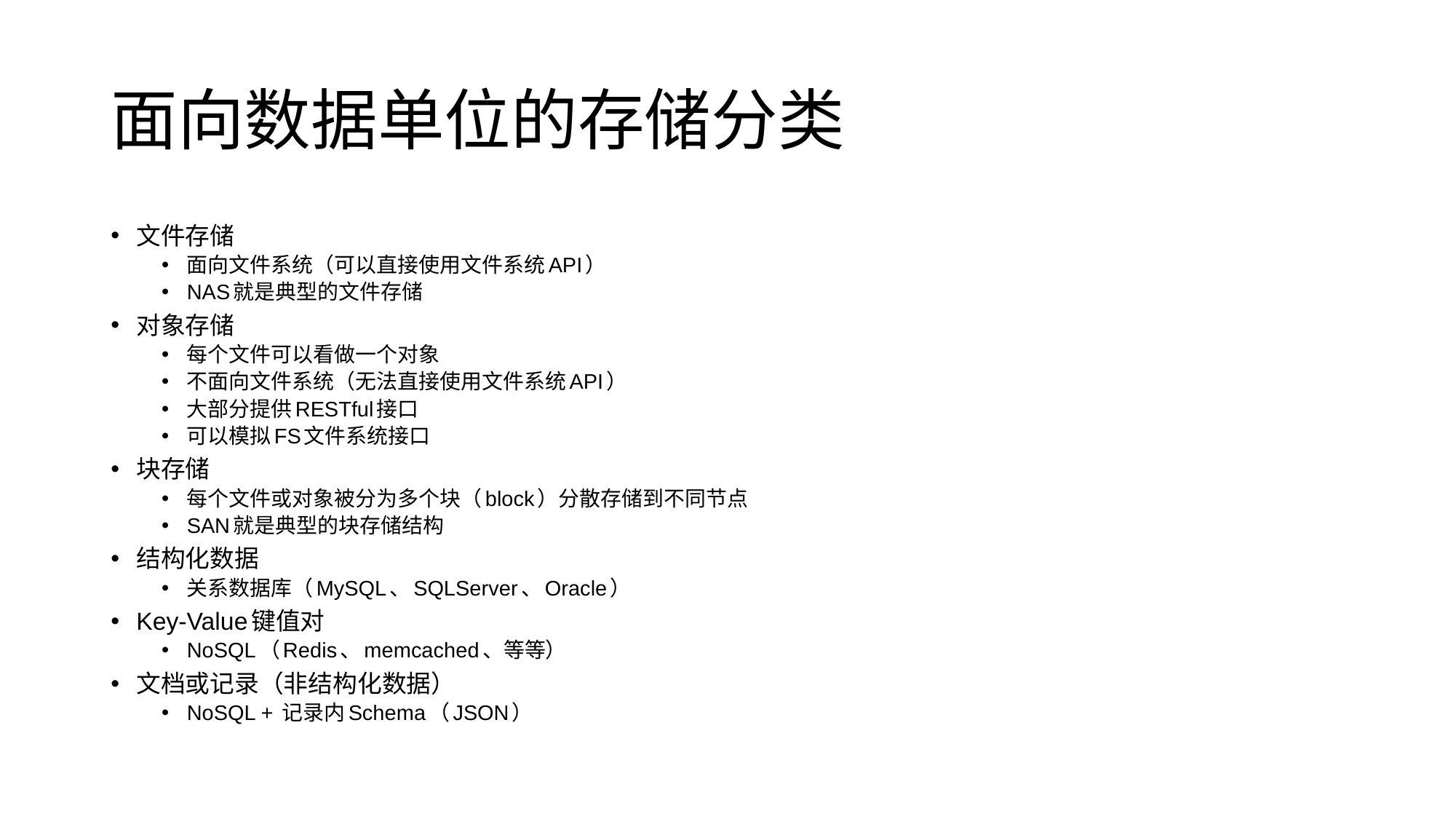

# 面向数据单位的存储分类
文件存储
面向文件系统（可以直接使用文件系统API）
NAS就是典型的文件存储
对象存储
每个文件可以看做一个对象
不面向文件系统（无法直接使用文件系统API）
大部分提供RESTful接口
可以模拟FS文件系统接口
块存储
每个文件或对象被分为多个块（block）分散存储到不同节点
SAN就是典型的块存储结构
结构化数据
关系数据库（MySQL、SQLServer、Oracle）
Key-Value键值对
NoSQL（Redis、memcached、等等）
文档或记录（非结构化数据）
NoSQL + 记录内Schema（JSON）